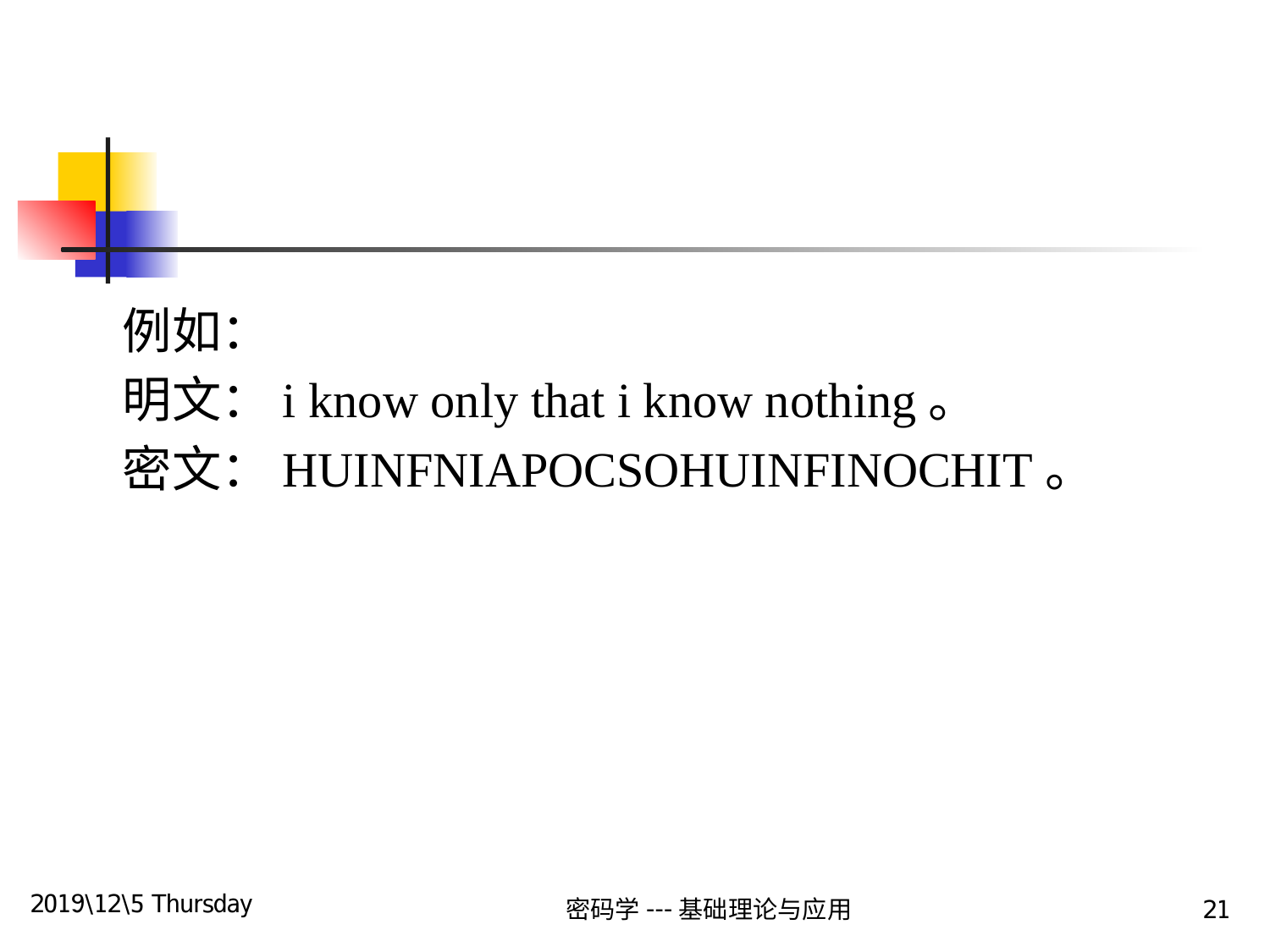

例如：
明文：i know only that i know nothing。
密文：HUINFNIAPOCSOHUINFINOCHIT。
密码学---基础理论与应用
21
2019\12\5 Thursday